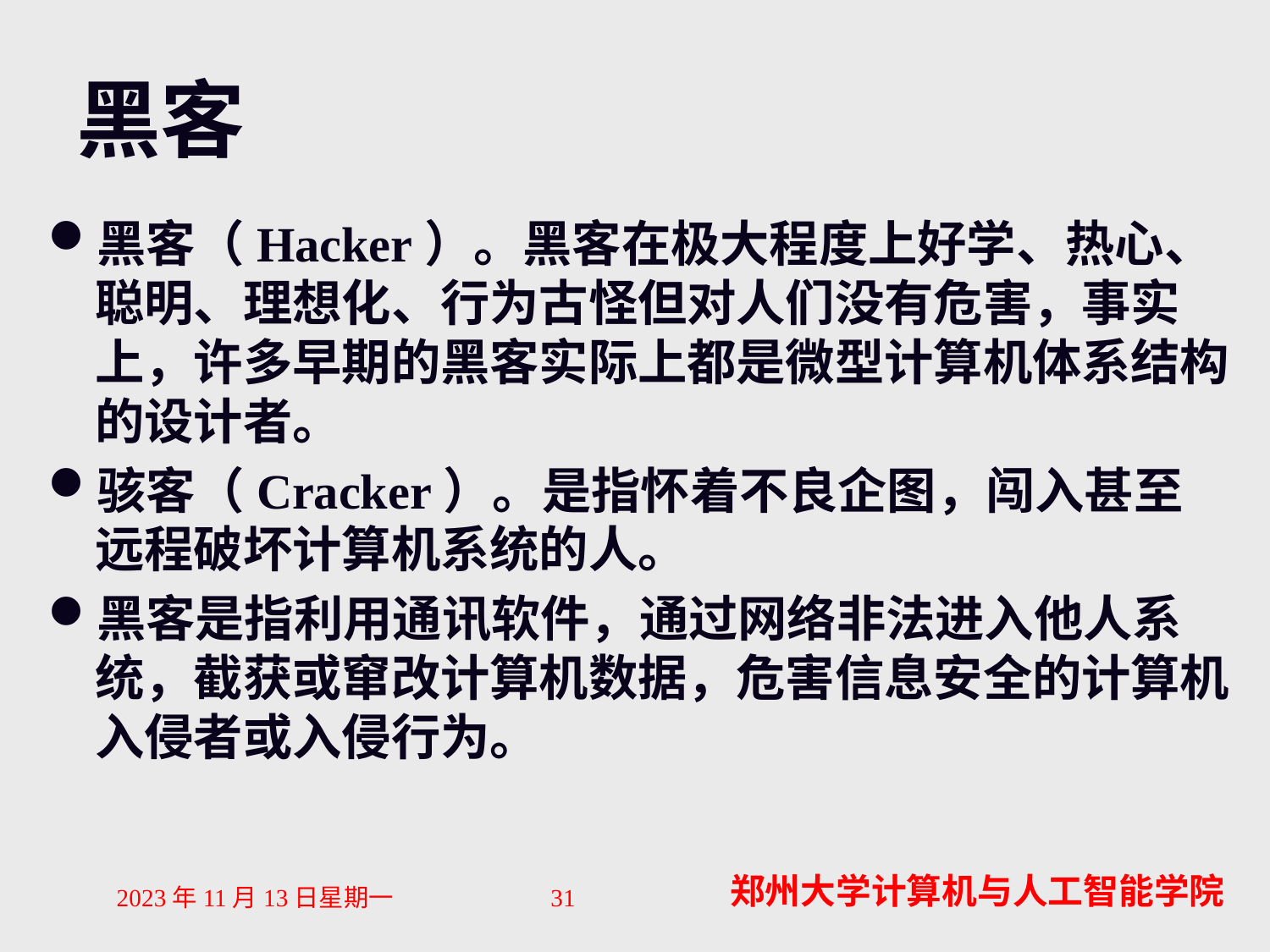

# 黑客
黑客（Hacker）。黑客在极大程度上好学、热心、聪明、理想化、行为古怪但对人们没有危害，事实上，许多早期的黑客实际上都是微型计算机体系结构的设计者。
骇客（Cracker）。是指怀着不良企图，闯入甚至远程破坏计算机系统的人。
黑客是指利用通讯软件，通过网络非法进入他人系统，截获或窜改计算机数据，危害信息安全的计算机入侵者或入侵行为。